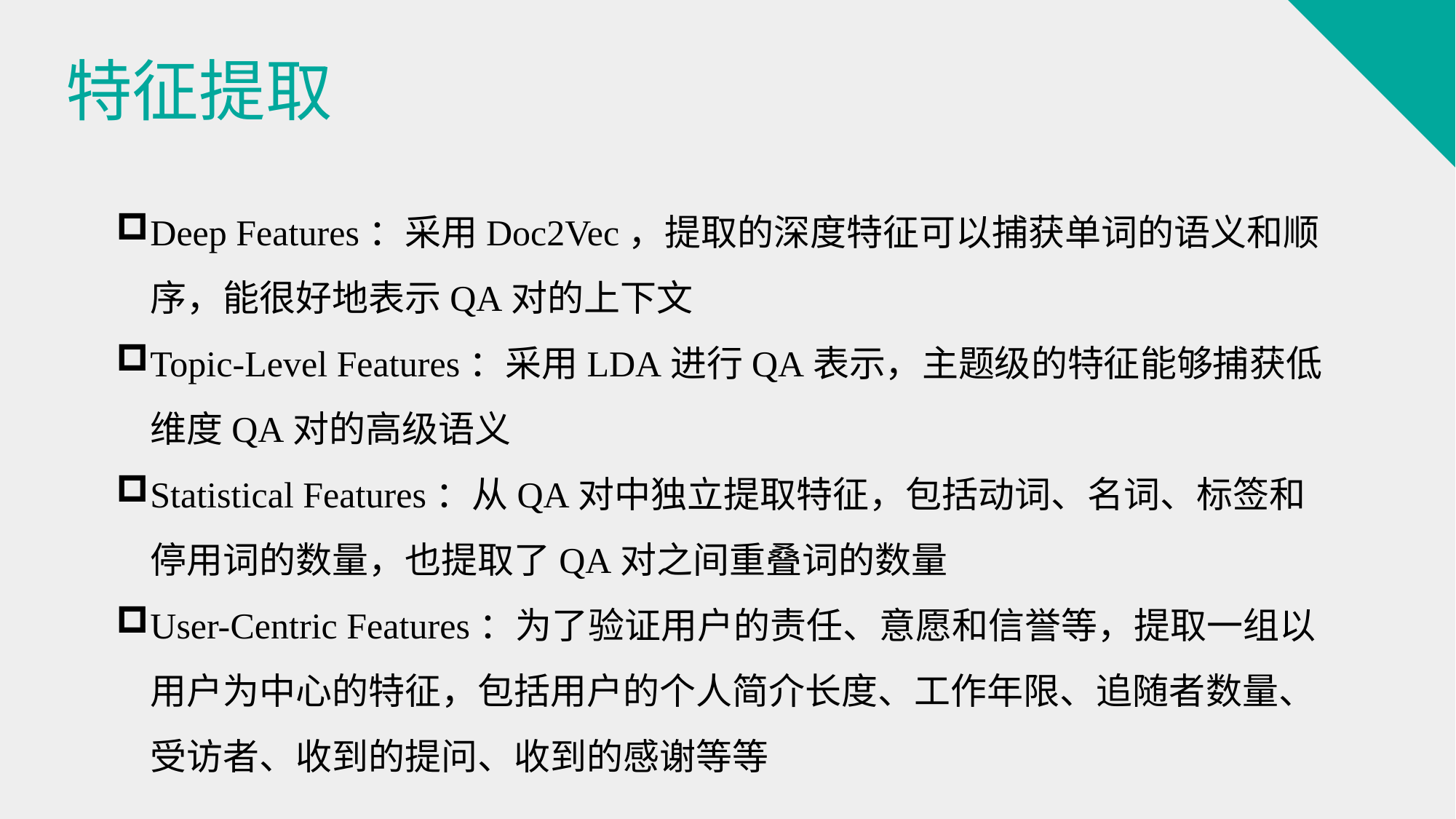

# 特征提取
Deep Features：采用Doc2Vec，提取的深度特征可以捕获单词的语义和顺序，能很好地表示QA对的上下文
Topic-Level Features：采用LDA进行QA表示，主题级的特征能够捕获低维度QA对的高级语义
Statistical Features：从QA对中独立提取特征，包括动词、名词、标签和停用词的数量，也提取了QA对之间重叠词的数量
User-Centric Features：为了验证用户的责任、意愿和信誉等，提取一组以用户为中心的特征，包括用户的个人简介长度、工作年限、追随者数量、受访者、收到的提问、收到的感谢等等